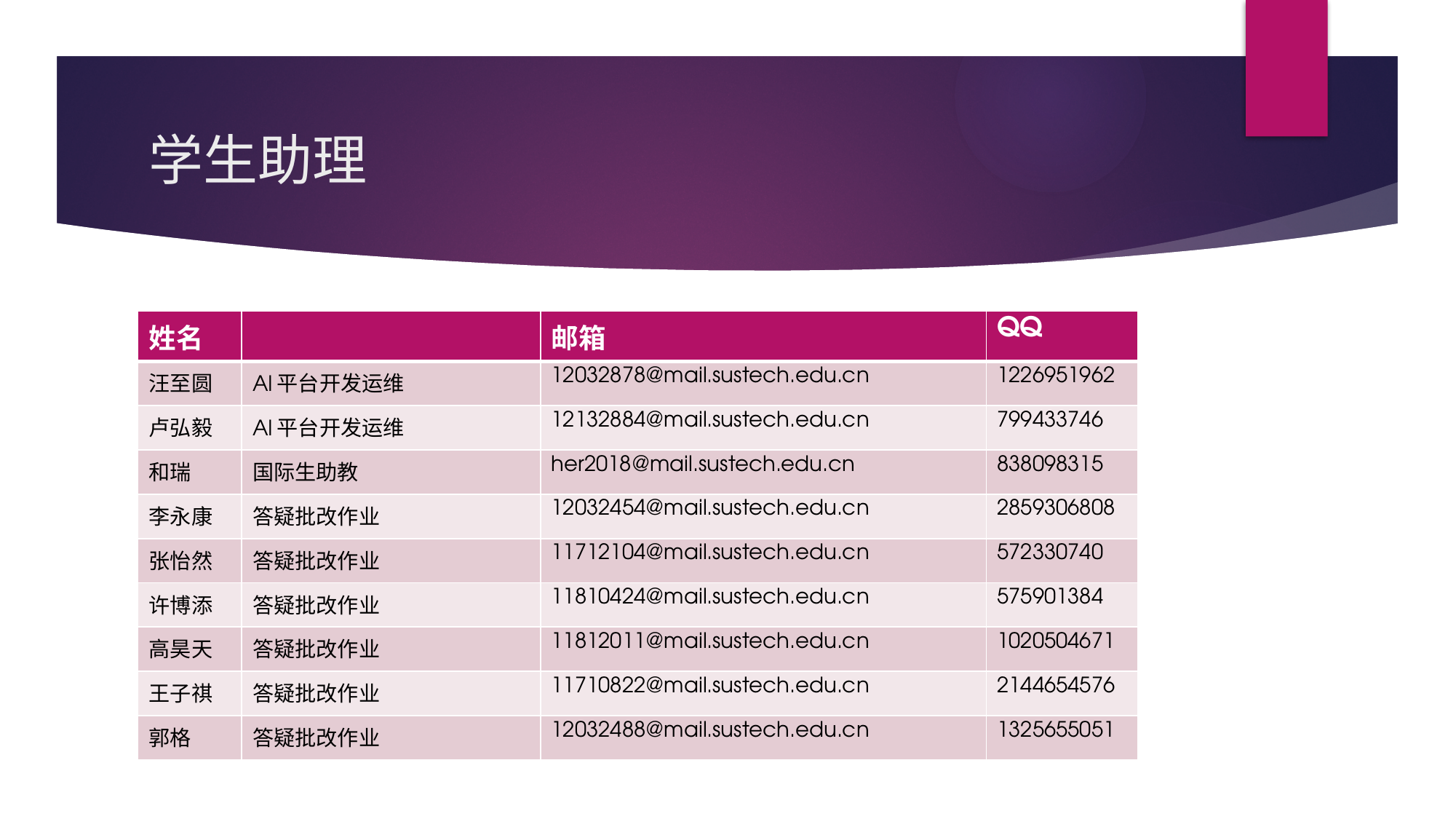

# 学生助理
| 姓名 |  | 邮箱 | QQ |
| --- | --- | --- | --- |
| 汪至圆 | AI平台开发运维 | 12032878@mail.sustech.edu.cn | 1226951962 |
| 卢弘毅 | AI平台开发运维 | 12132884@mail.sustech.edu.cn | 799433746 |
| 和瑞 | 国际生助教 | her2018@mail.sustech.edu.cn | 838098315 |
| 李永康 | 答疑批改作业 | 12032454@mail.sustech.edu.cn | 2859306808 |
| 张怡然 | 答疑批改作业 | 11712104@mail.sustech.edu.cn | 572330740 |
| 许博添 | 答疑批改作业 | 11810424@mail.sustech.edu.cn | 575901384 |
| 高昊天 | 答疑批改作业 | 11812011@mail.sustech.edu.cn | 1020504671 |
| 王子祺 | 答疑批改作业 | 11710822@mail.sustech.edu.cn | 2144654576 |
| 郭格 | 答疑批改作业 | 12032488@mail.sustech.edu.cn | 1325655051 |